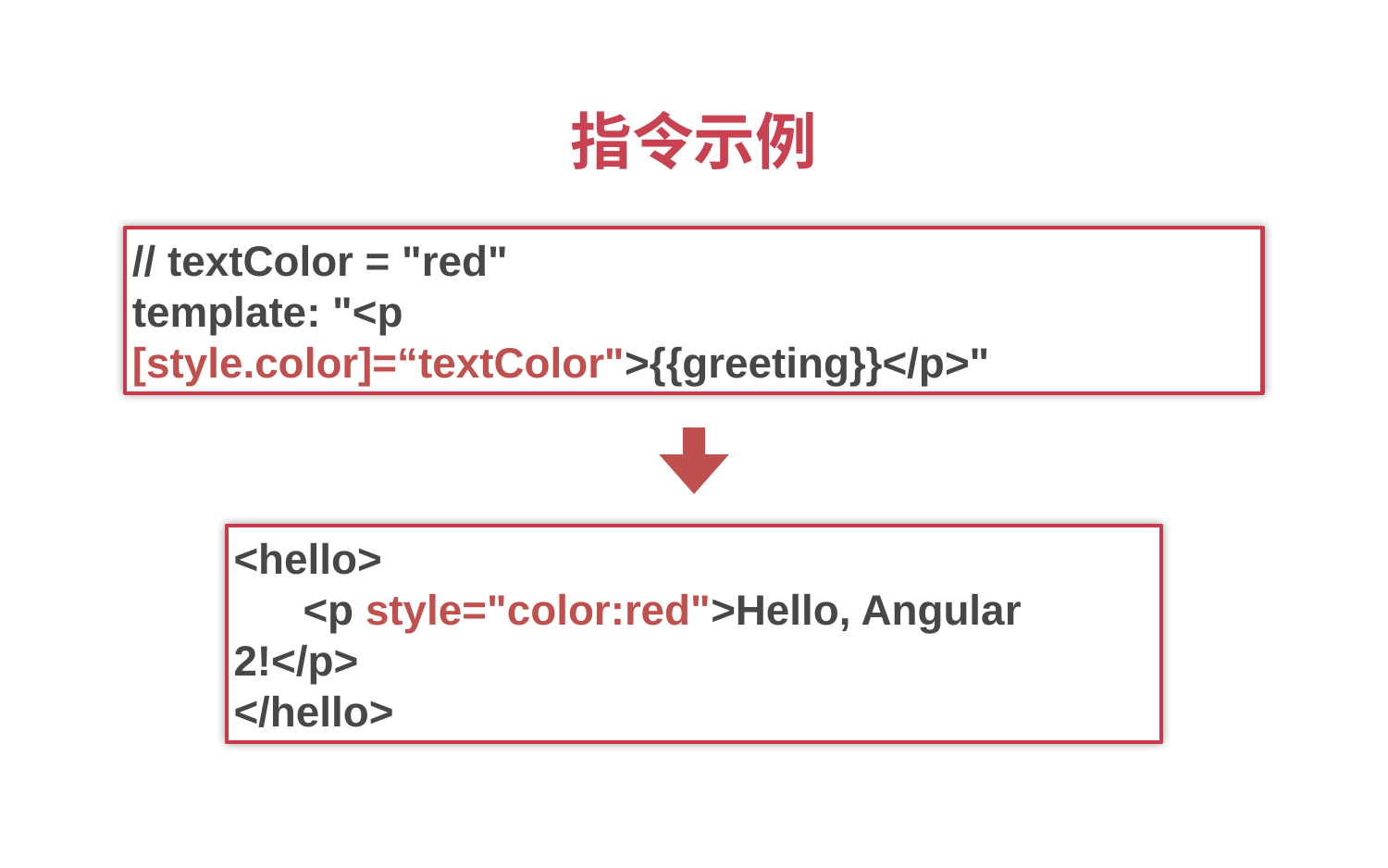

指令示例
// textColor = "red"
template: "<p [style.color]=“textColor">{{greeting}}</p>"

<hello>
<p style="color:red">Hello, Angular 2!</p>
</hello>